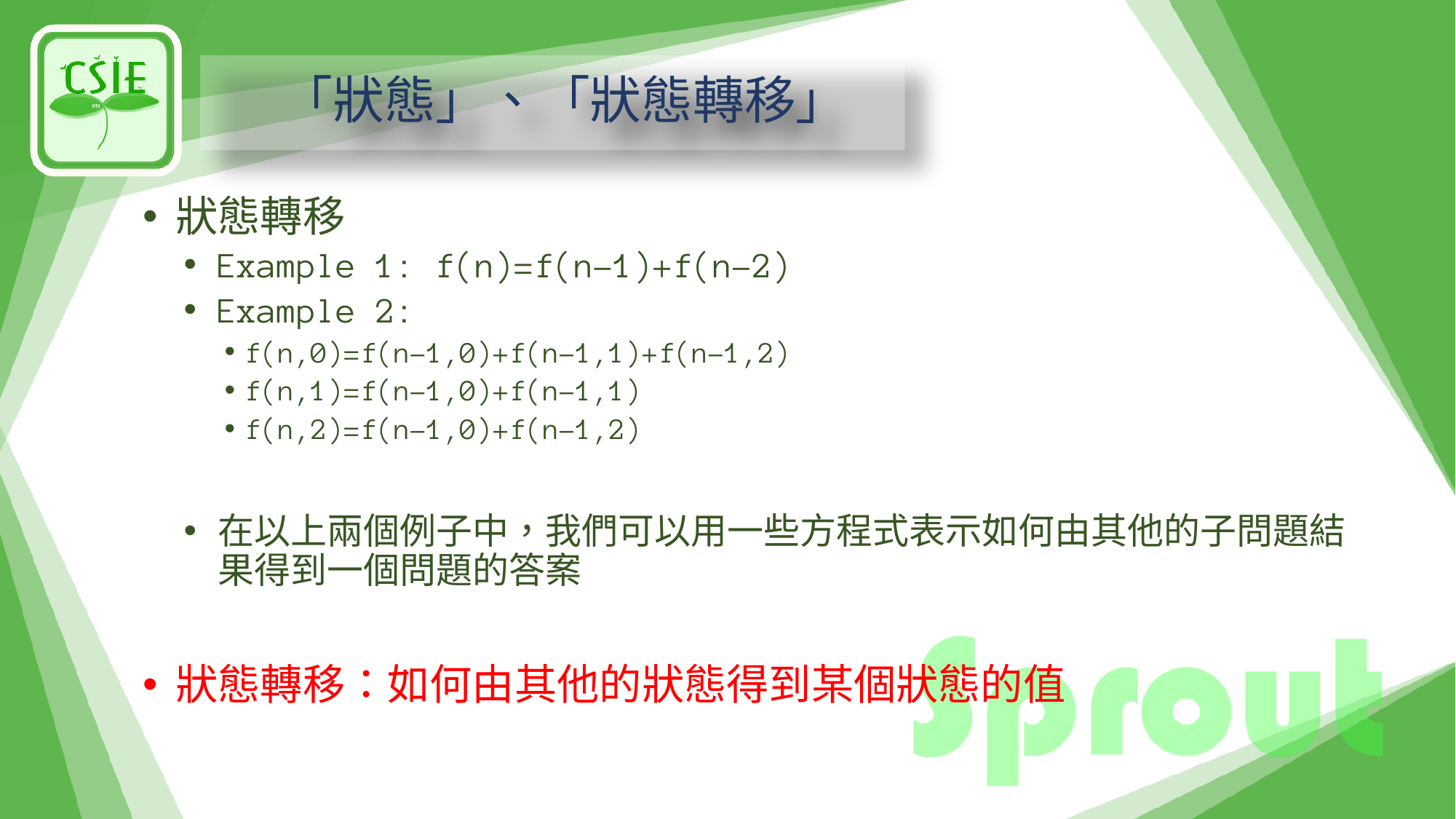

# 「狀態」、「狀態轉移」
狀態轉移
Example 1: f(n)=f(n-1)+f(n-2)
Example 2:
f(n,0)=f(n-1,0)+f(n-1,1)+f(n-1,2)
f(n,1)=f(n-1,0)+f(n-1,1)
f(n,2)=f(n-1,0)+f(n-1,2)

在以上兩個例子中，我們可以用一些方程式表示如何由其他的子問題結果得到一個問題的答案

狀態轉移：如何由其他的狀態得到某個狀態的值